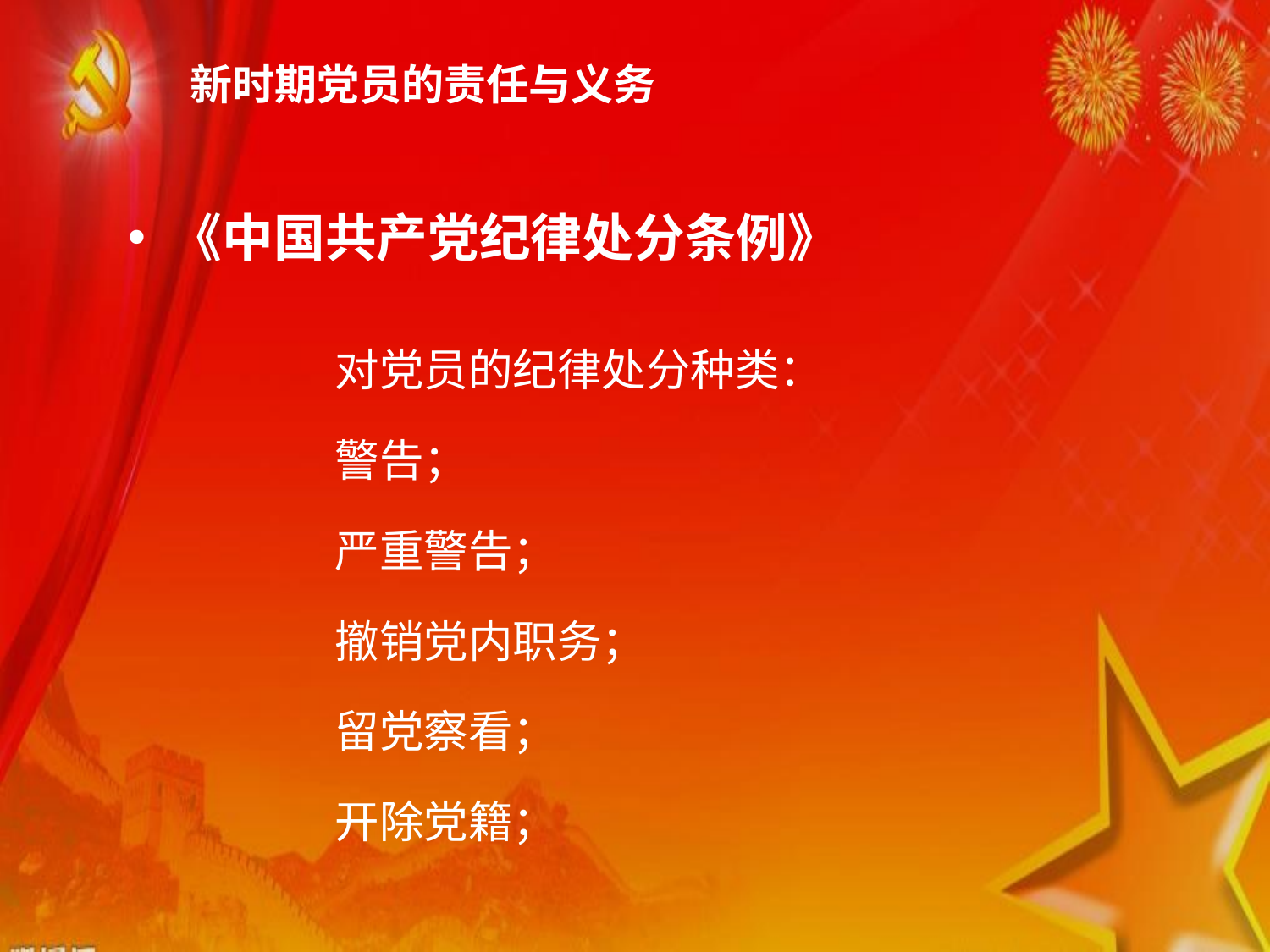

《中国共产党纪律处分条例》
对党员的纪律处分种类：
警告；
严重警告；
撤销党内职务；
留党察看；
开除党籍；